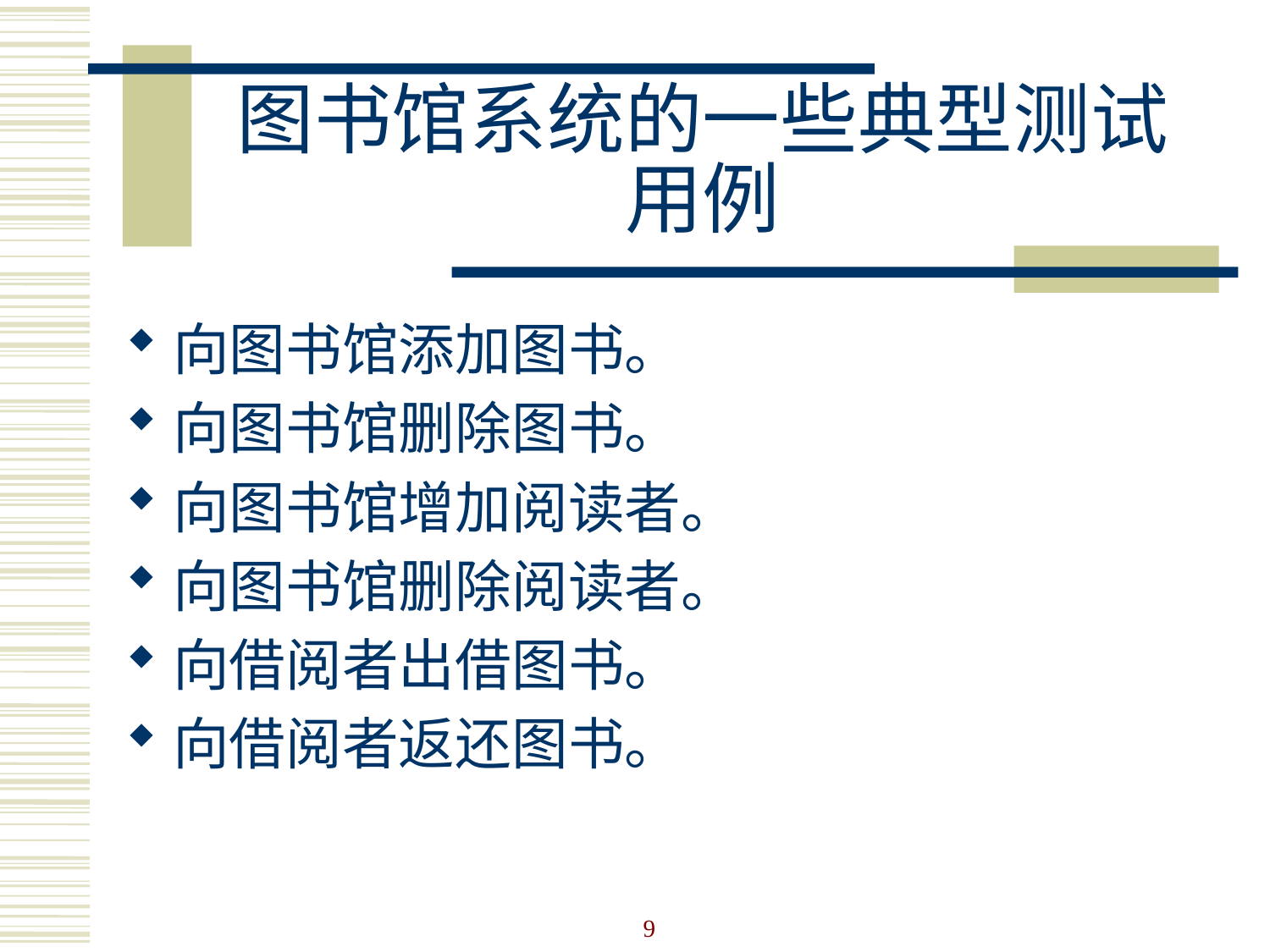

# 图书馆系统的一些典型测试用例
向图书馆添加图书。
向图书馆删除图书。
向图书馆增加阅读者。
向图书馆删除阅读者。
向借阅者出借图书。
向借阅者返还图书。

9